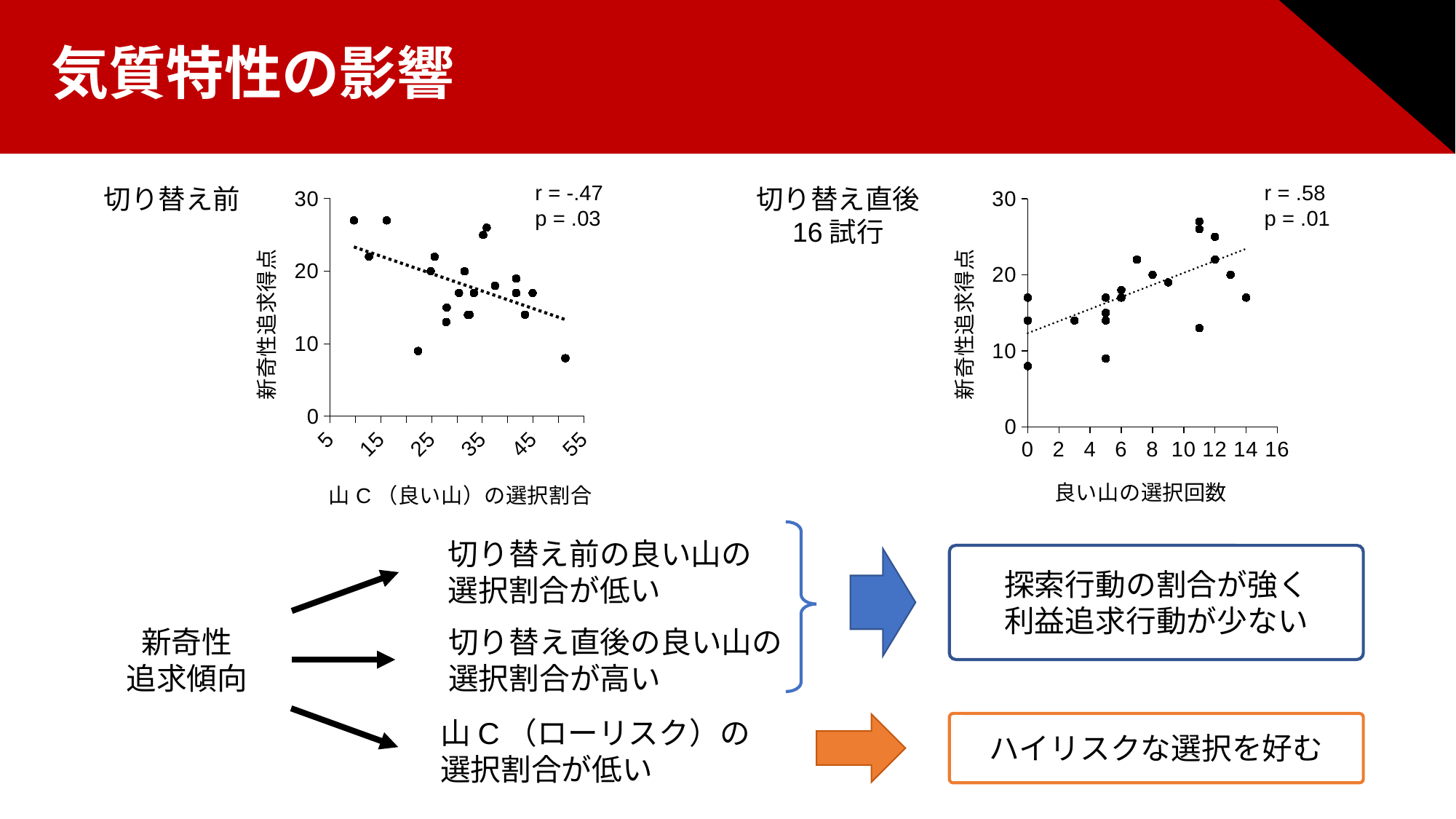

気質特性の影響
r = -.47
p = .03
r = .58
p = .01
切り替え前
切り替え直後
16試行

### Chart

| Category |  |
|---|---|

### Chart

| Category |  |
|---|---|
切り替え前の良い山の
選択割合が低い

探索行動の割合が強く
利益追求行動が少ない
新奇性
追求傾向
切り替え直後の良い山の
選択割合が高い
山C（ローリスク）の
選択割合が低い

ハイリスクな選択を好む